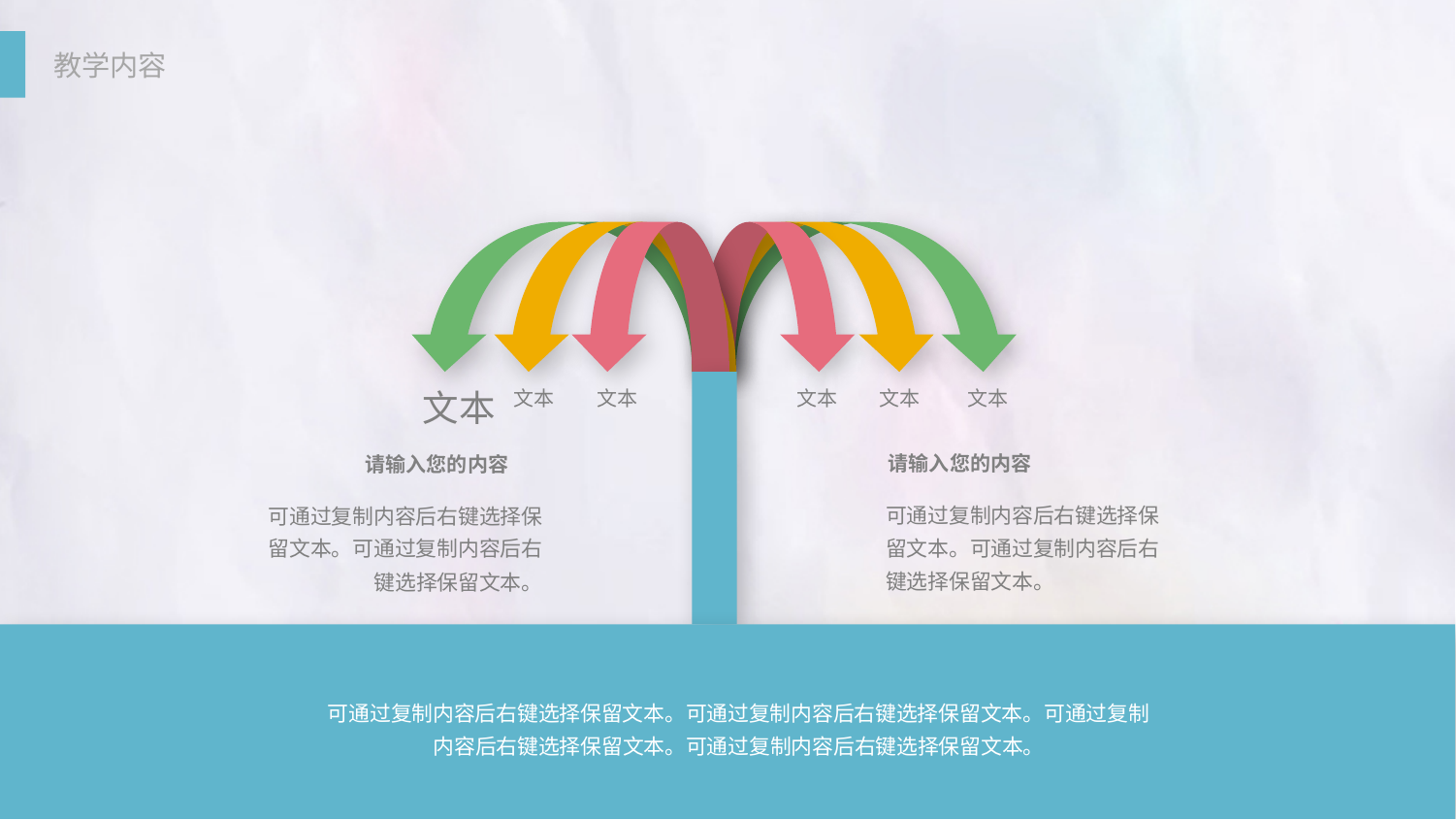

文本
文本
文本
文本
文本
文本
请输入您的内容
请输入您的内容
可通过复制内容后右键选择保留文本。可通过复制内容后右键选择保留文本。
可通过复制内容后右键选择保留文本。可通过复制内容后右键选择保留文本。

可通过复制内容后右键选择保留文本。可通过复制内容后右键选择保留文本。可通过复制内容后右键选择保留文本。可通过复制内容后右键选择保留文本。